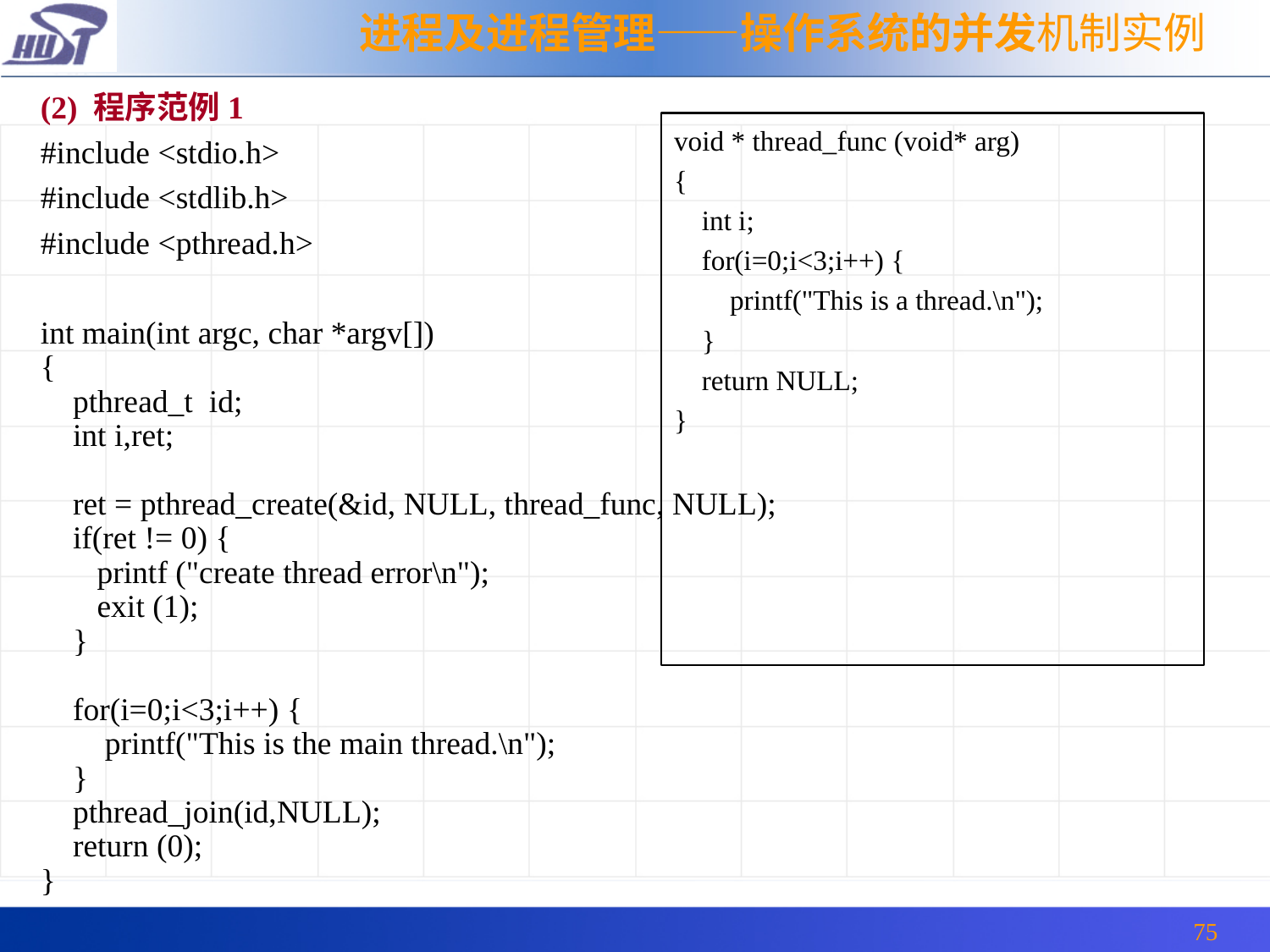

进程及进程管理——操作系统的并发机制实例
(2) 程序范例1
#include <stdio.h>
#include <stdlib.h>
#include <pthread.h>

int main(int argc, char *argv[])
{
    pthread_t  id;
    int i,ret;

    ret = pthread_create(&id, NULL, thread_func, NULL);
    if(ret != 0) {
       printf ("create thread error\n");
       exit (1);
    }

    for(i=0;i<3;i++) {
        printf("This is the main thread.\n");
    }
    pthread_join(id,NULL);
    return (0);
}
void * thread_func (void* arg)
{
    int i;
    for(i=0;i<3;i++) {
        printf("This is a thread.\n");
    }
    return NULL;
}
75